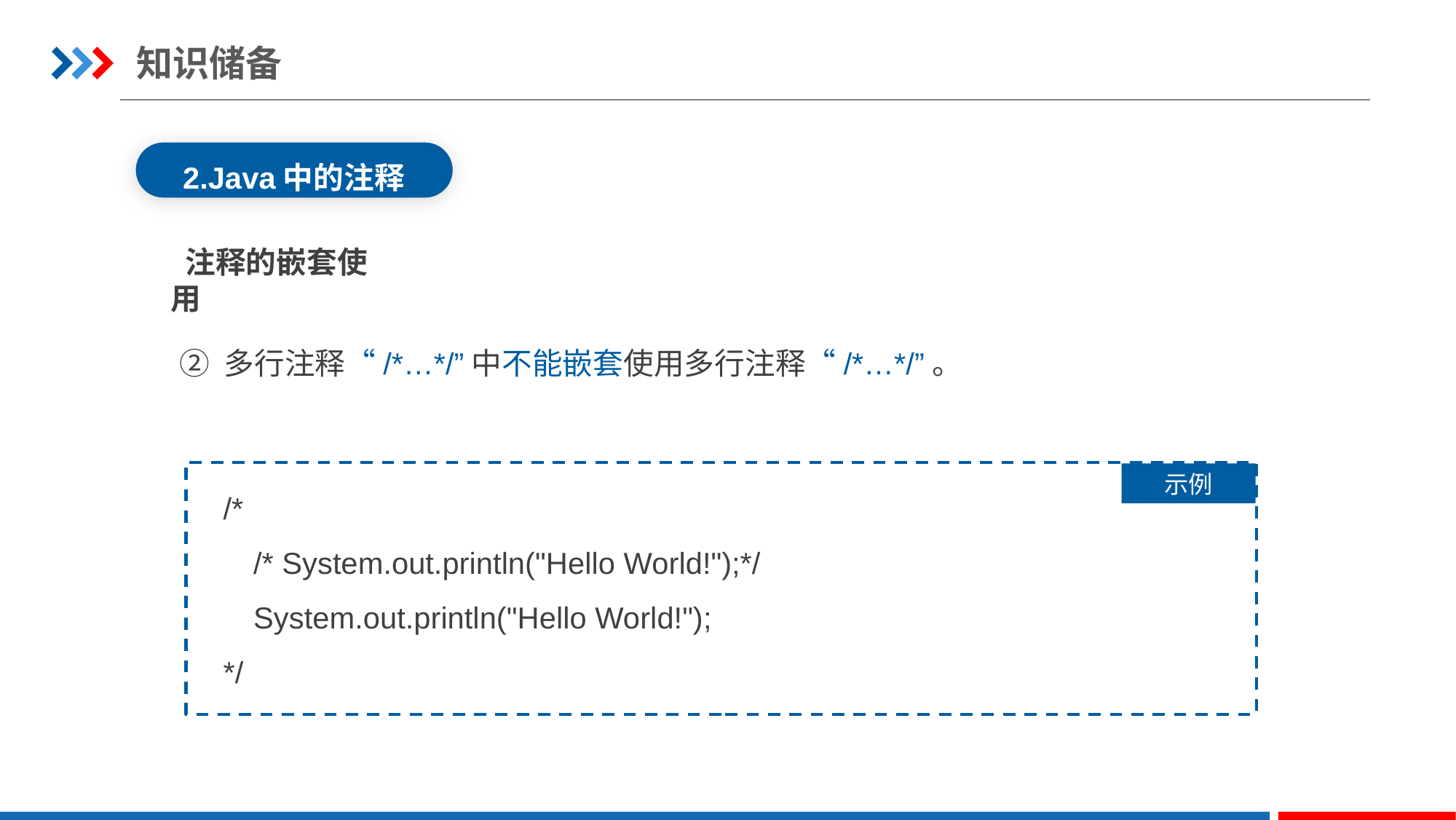

知识储备
2.Java中的注释

 注释的嵌套使用
② 多行注释“/*…*/”中不能嵌套使用多行注释“/*…*/”。

示例
/*
	/* System.out.println("Hello World!");*/
	System.out.println("Hello World!");
*/